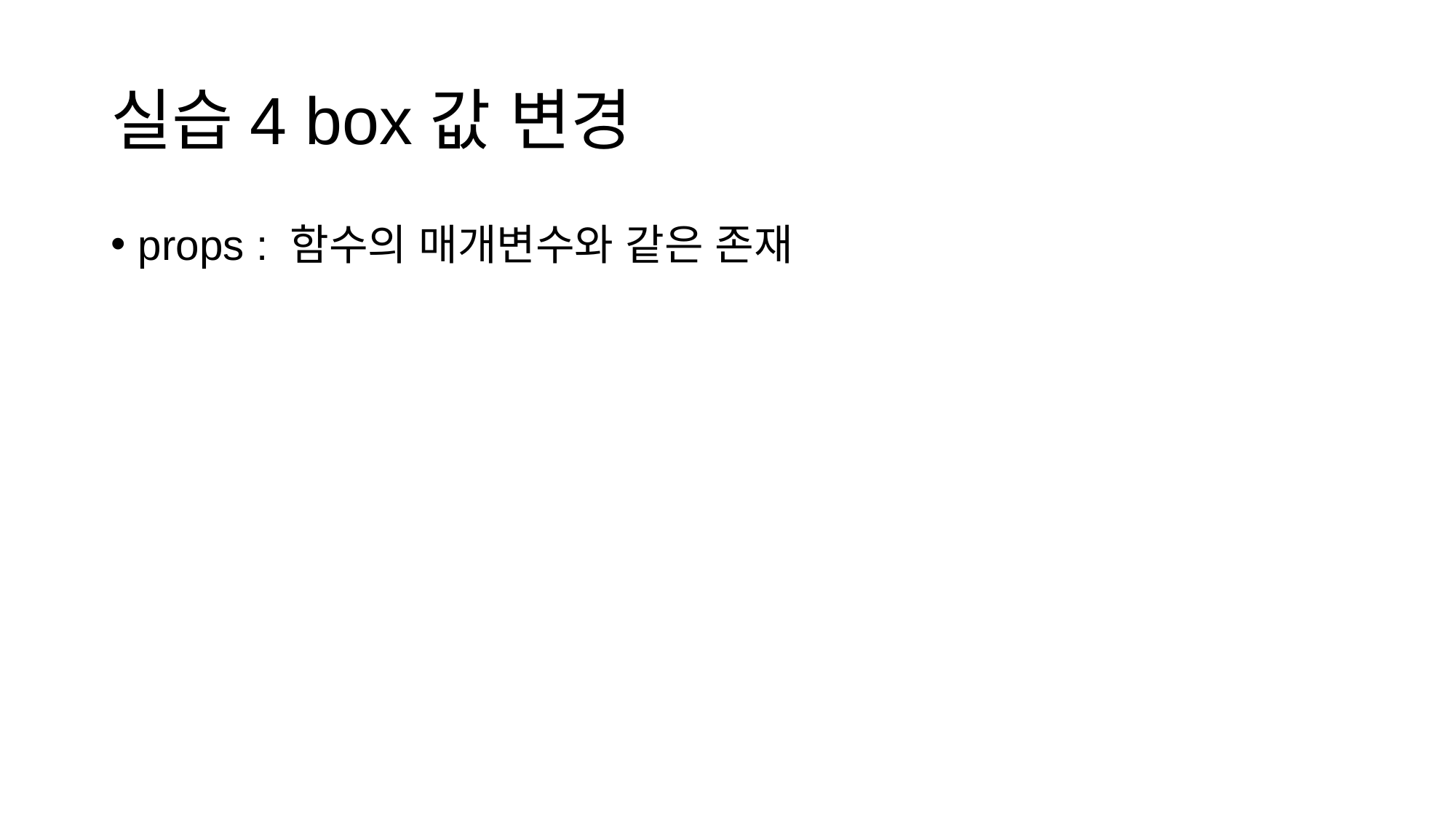

# 실습4 box값 변경
props : 함수의 매개변수와 같은 존재